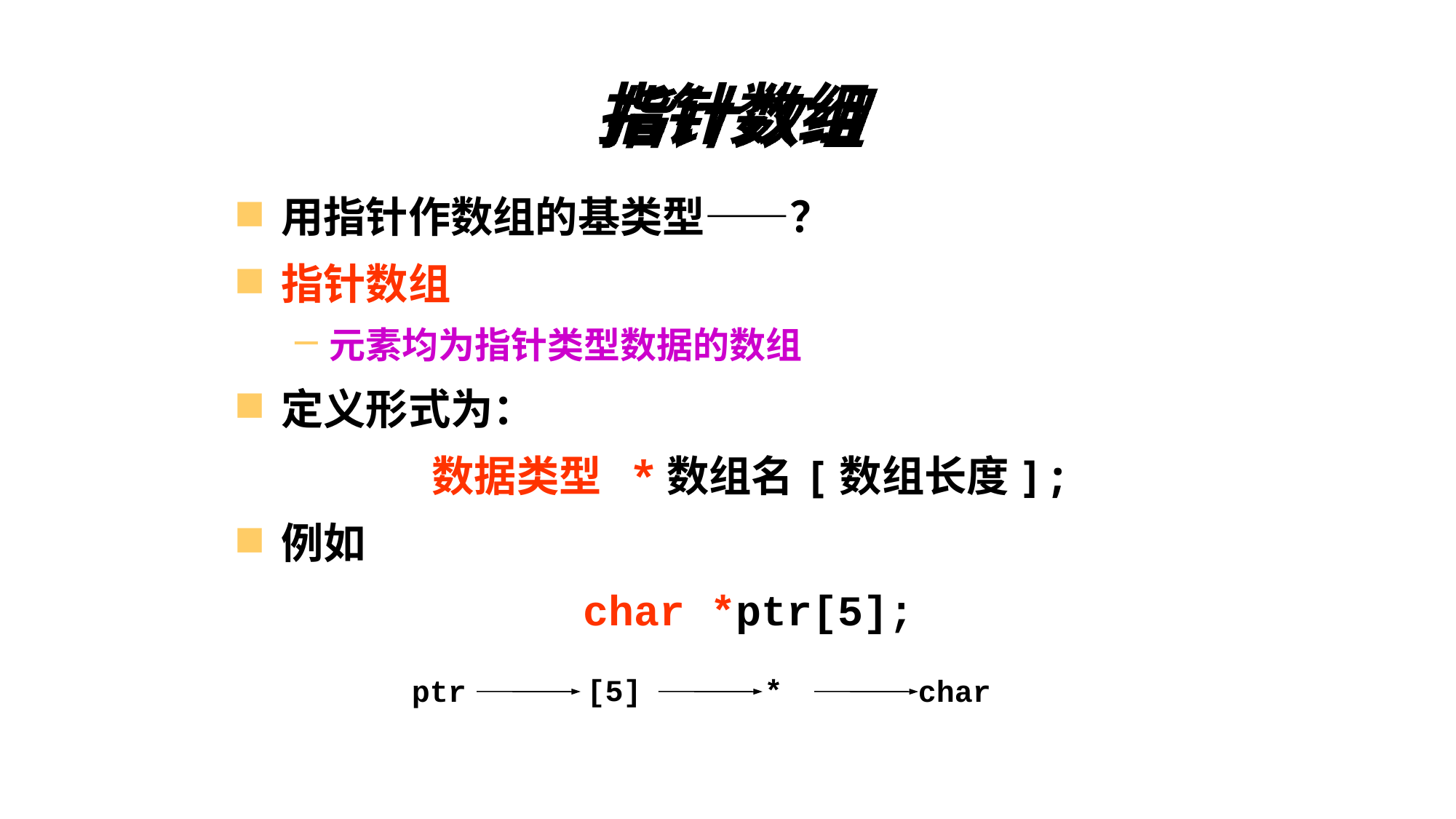

# 指针数组
用指针作数组的基类型——？
指针数组
元素均为指针类型数据的数组
定义形式为：
  数据类型  *数组名[数组长度];
例如
  char *ptr[5];
[5]
*
ptr
char